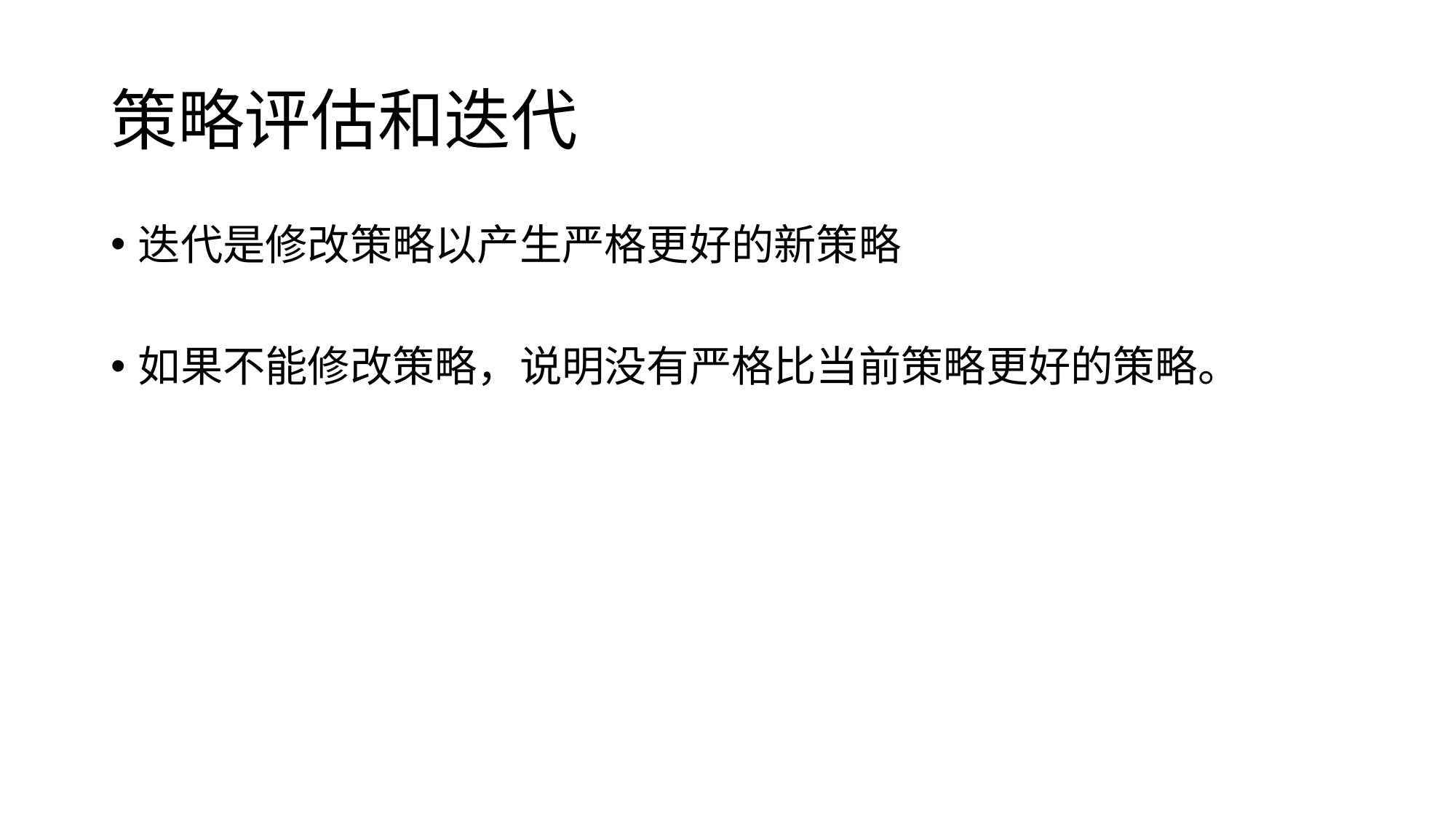

# 策略评估和迭代
迭代是修改策略以产生严格更好的新策略

如果不能修改策略，说明没有严格比当前策略更好的策略。